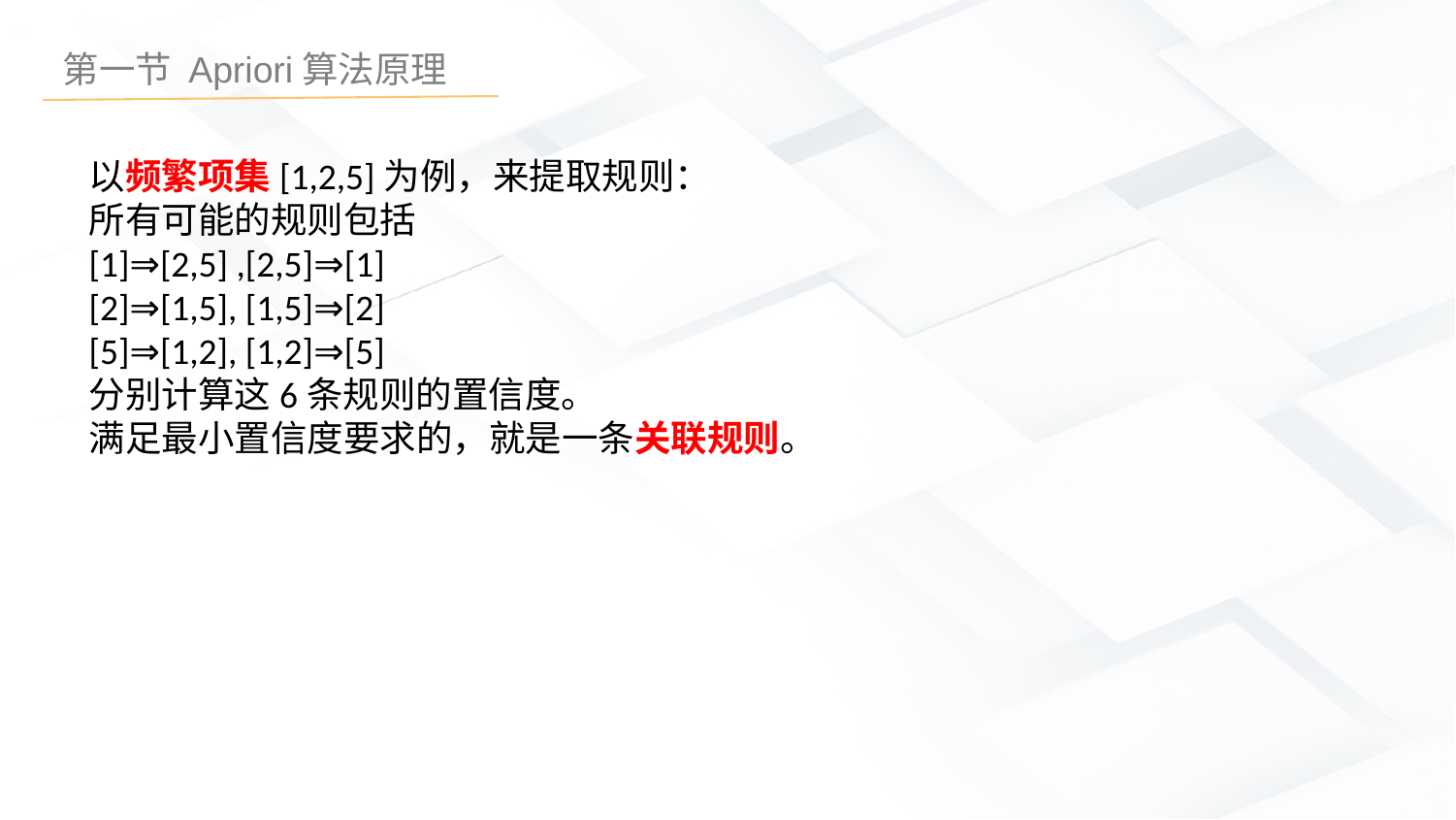

以频繁项集[1,2,5]为例，来提取规则：
所有可能的规则包括
[1]⇒[2,5] ,[2,5]⇒[1]
[2]⇒[1,5], [1,5]⇒[2]
[5]⇒[1,2], [1,2]⇒[5]
分别计算这6条规则的置信度。
满足最小置信度要求的，就是一条关联规则。